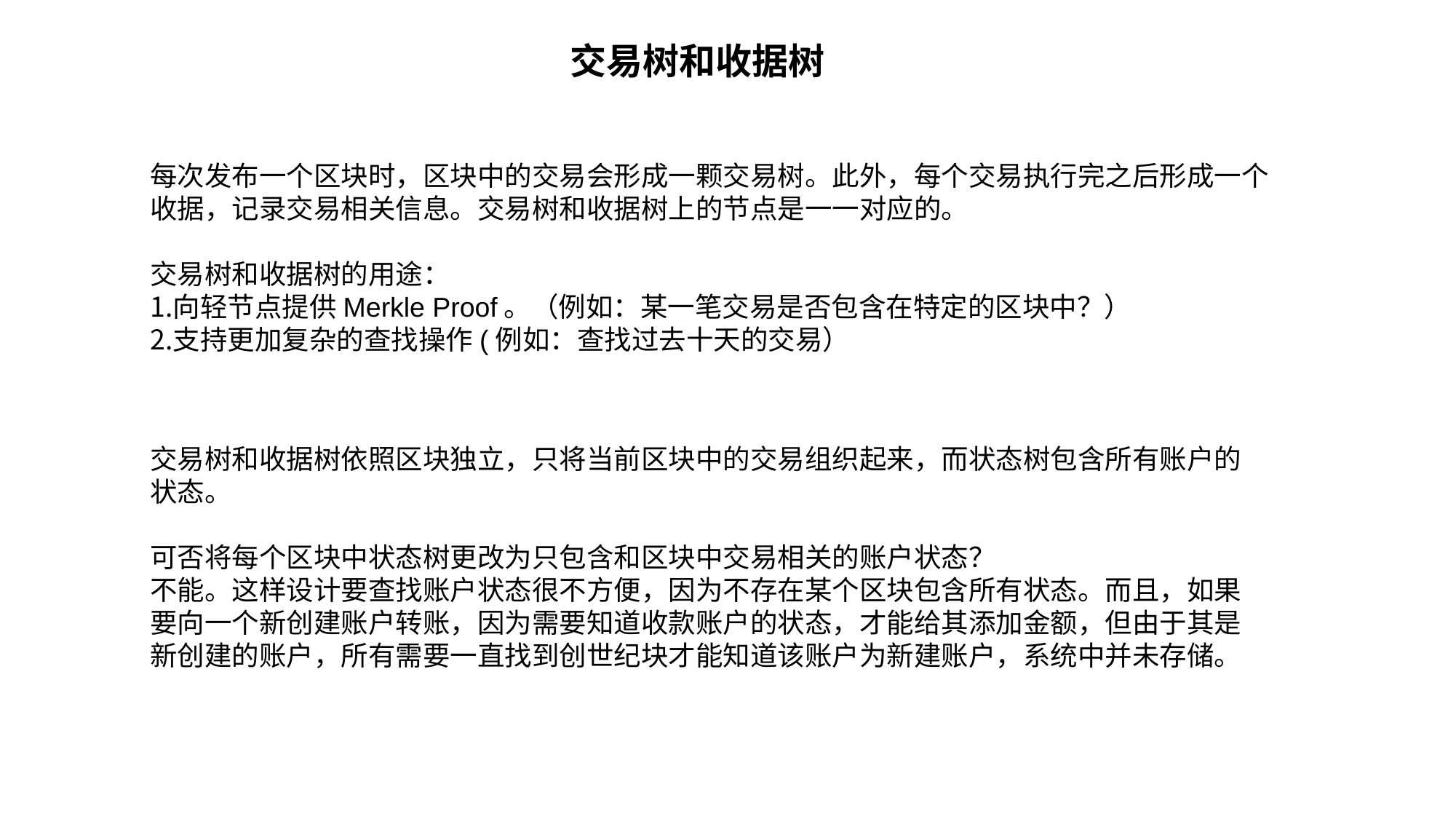

交易树和收据树
每次发布一个区块时，区块中的交易会形成一颗交易树。此外，每个交易执行完之后形成一个收据，记录交易相关信息。交易树和收据树上的节点是一一对应的。
交易树和收据树的用途：
向轻节点提供Merkle Proof。（例如：某一笔交易是否包含在特定的区块中？）
支持更加复杂的查找操作(例如：查找过去十天的交易）
交易树和收据树依照区块独立，只将当前区块中的交易组织起来，而状态树包含所有账户的状态。
可否将每个区块中状态树更改为只包含和区块中交易相关的账户状态？
不能。这样设计要查找账户状态很不方便，因为不存在某个区块包含所有状态。而且，如果要向一个新创建账户转账，因为需要知道收款账户的状态，才能给其添加金额，但由于其是新创建的账户，所有需要一直找到创世纪块才能知道该账户为新建账户，系统中并未存储。